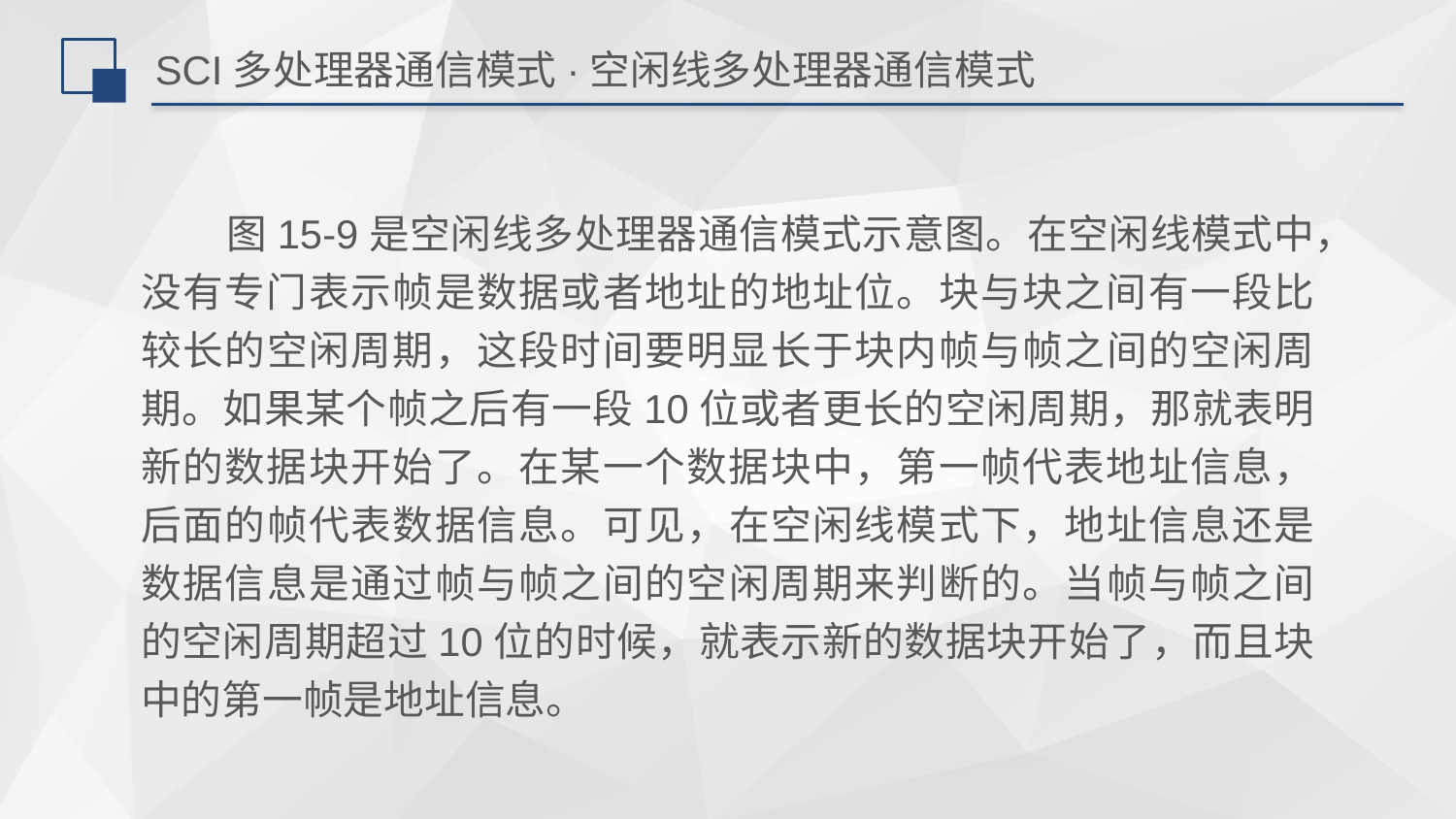

# SCI多处理器通信模式·空闲线多处理器通信模式
图15-9是空闲线多处理器通信模式示意图。在空闲线模式中，没有专门表示帧是数据或者地址的地址位。块与块之间有一段比较长的空闲周期，这段时间要明显长于块内帧与帧之间的空闲周期。如果某个帧之后有一段10位或者更长的空闲周期，那就表明新的数据块开始了。在某一个数据块中，第一帧代表地址信息，后面的帧代表数据信息。可见，在空闲线模式下，地址信息还是数据信息是通过帧与帧之间的空闲周期来判断的。当帧与帧之间的空闲周期超过10位的时候，就表示新的数据块开始了，而且块中的第一帧是地址信息。